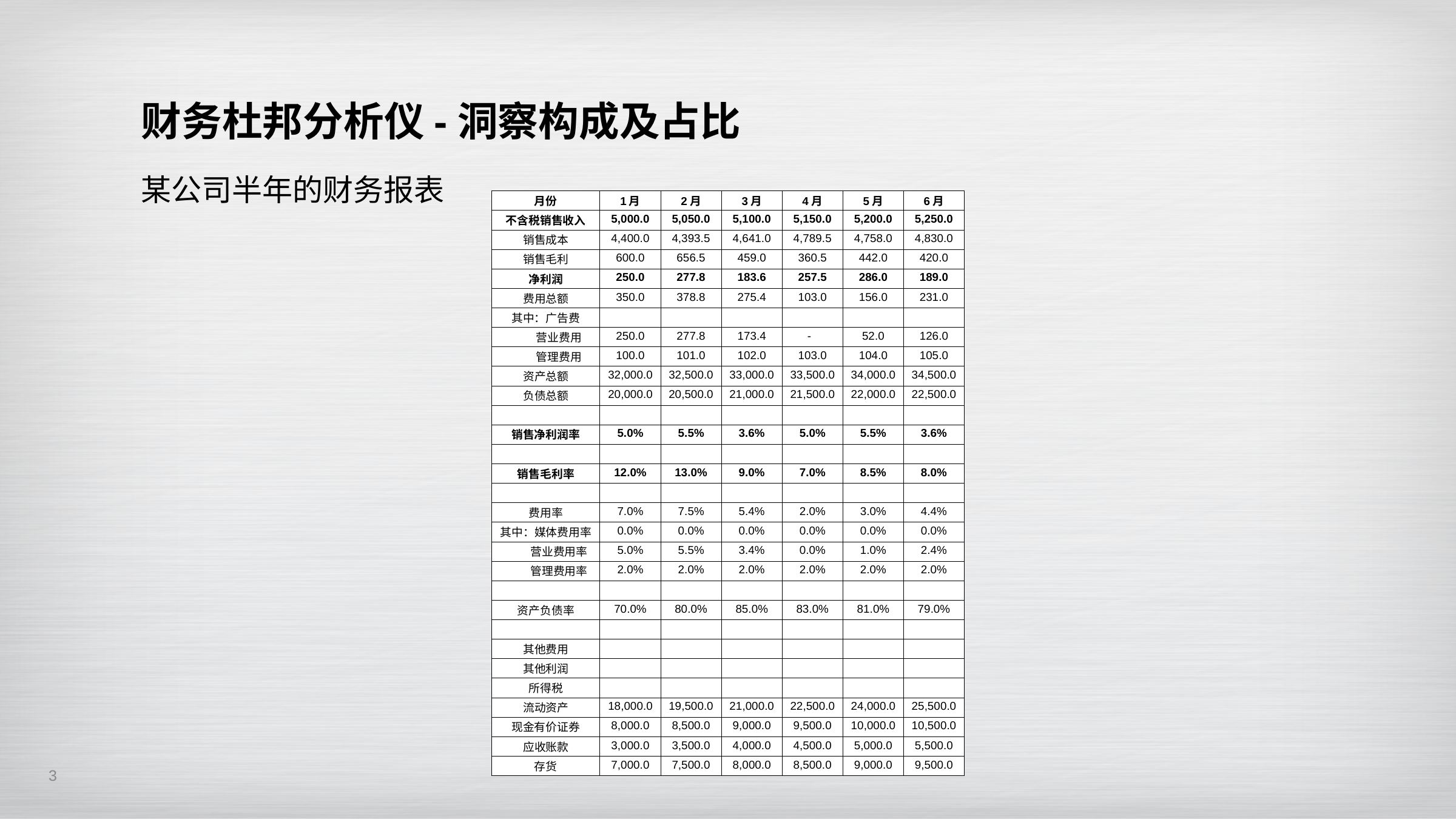

财务杜邦分析仪-洞察构成及占比
某公司半年的财务报表
| 月份 | 1月 | 2月 | 3月 | 4月 | 5月 | 6月 |
| --- | --- | --- | --- | --- | --- | --- |
| 不含税销售收入 | 5,000.0 | 5,050.0 | 5,100.0 | 5,150.0 | 5,200.0 | 5,250.0 |
| 销售成本 | 4,400.0 | 4,393.5 | 4,641.0 | 4,789.5 | 4,758.0 | 4,830.0 |
| 销售毛利 | 600.0 | 656.5 | 459.0 | 360.5 | 442.0 | 420.0 |
| 净利润 | 250.0 | 277.8 | 183.6 | 257.5 | 286.0 | 189.0 |
| 费用总额 | 350.0 | 378.8 | 275.4 | 103.0 | 156.0 | 231.0 |
| 其中：广告费 |  |  |  |  |  |  |
| 营业费用 | 250.0 | 277.8 | 173.4 | - | 52.0 | 126.0 |
| 管理费用 | 100.0 | 101.0 | 102.0 | 103.0 | 104.0 | 105.0 |
| 资产总额 | 32,000.0 | 32,500.0 | 33,000.0 | 33,500.0 | 34,000.0 | 34,500.0 |
| 负债总额 | 20,000.0 | 20,500.0 | 21,000.0 | 21,500.0 | 22,000.0 | 22,500.0 |
|  |  |  |  |  |  |  |
| 销售净利润率 | 5.0% | 5.5% | 3.6% | 5.0% | 5.5% | 3.6% |
|  |  |  |  |  |  |  |
| 销售毛利率 | 12.0% | 13.0% | 9.0% | 7.0% | 8.5% | 8.0% |
|  |  |  |  |  |  |  |
| 费用率 | 7.0% | 7.5% | 5.4% | 2.0% | 3.0% | 4.4% |
| 其中：媒体费用率 | 0.0% | 0.0% | 0.0% | 0.0% | 0.0% | 0.0% |
| 营业费用率 | 5.0% | 5.5% | 3.4% | 0.0% | 1.0% | 2.4% |
| 管理费用率 | 2.0% | 2.0% | 2.0% | 2.0% | 2.0% | 2.0% |
|  |  |  |  |  |  |  |
| 资产负债率 | 70.0% | 80.0% | 85.0% | 83.0% | 81.0% | 79.0% |
|  |  |  |  |  |  |  |
| 其他费用 |  |  |  |  |  |  |
| 其他利润 |  |  |  |  |  |  |
| 所得税 |  |  |  |  |  |  |
| 流动资产 | 18,000.0 | 19,500.0 | 21,000.0 | 22,500.0 | 24,000.0 | 25,500.0 |
| 现金有价证券 | 8,000.0 | 8,500.0 | 9,000.0 | 9,500.0 | 10,000.0 | 10,500.0 |
| 应收账款 | 3,000.0 | 3,500.0 | 4,000.0 | 4,500.0 | 5,000.0 | 5,500.0 |
| 存货 | 7,000.0 | 7,500.0 | 8,000.0 | 8,500.0 | 9,000.0 | 9,500.0 |